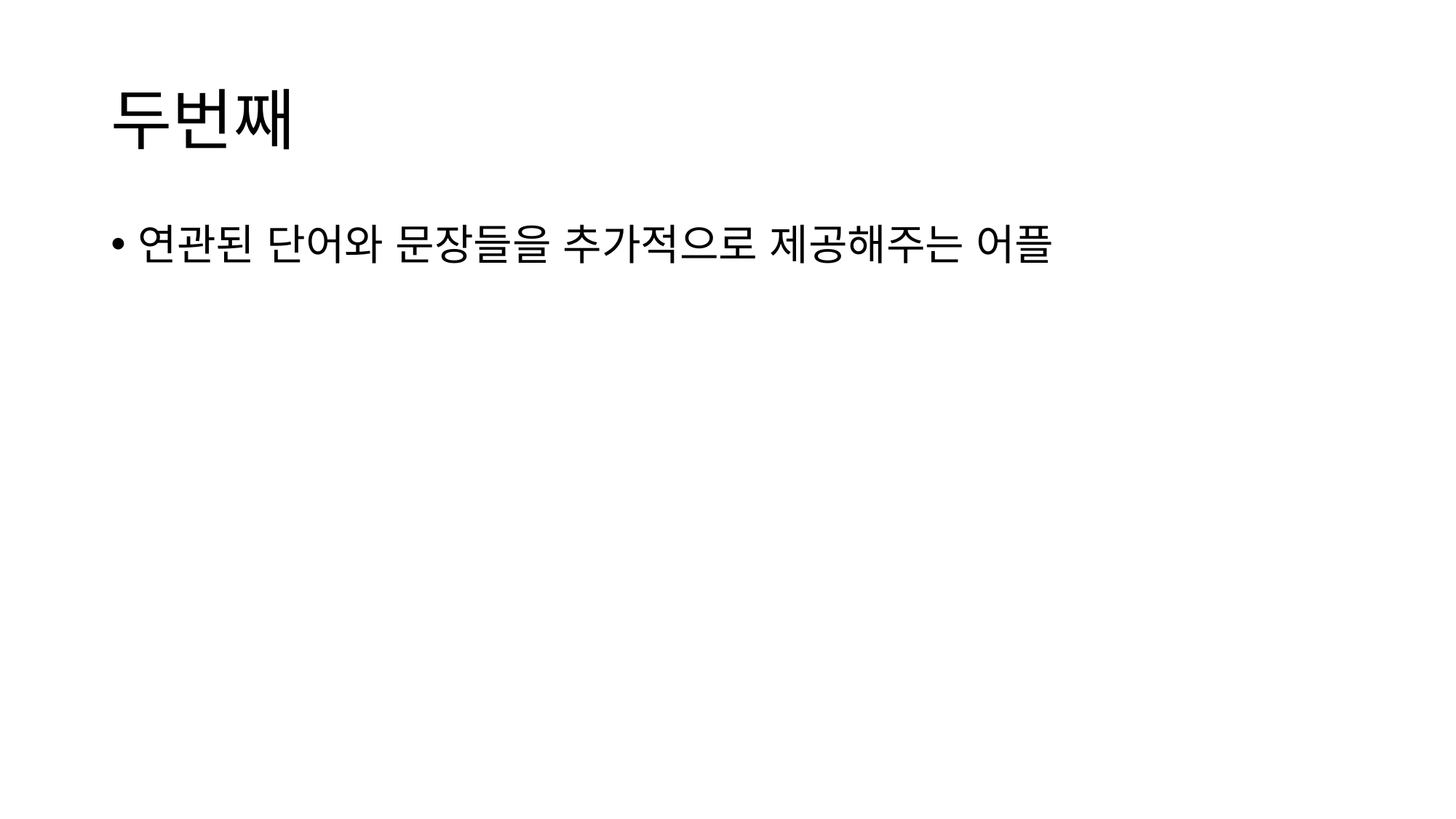

# 두번째
연관된 단어와 문장들을 추가적으로 제공해주는 어플